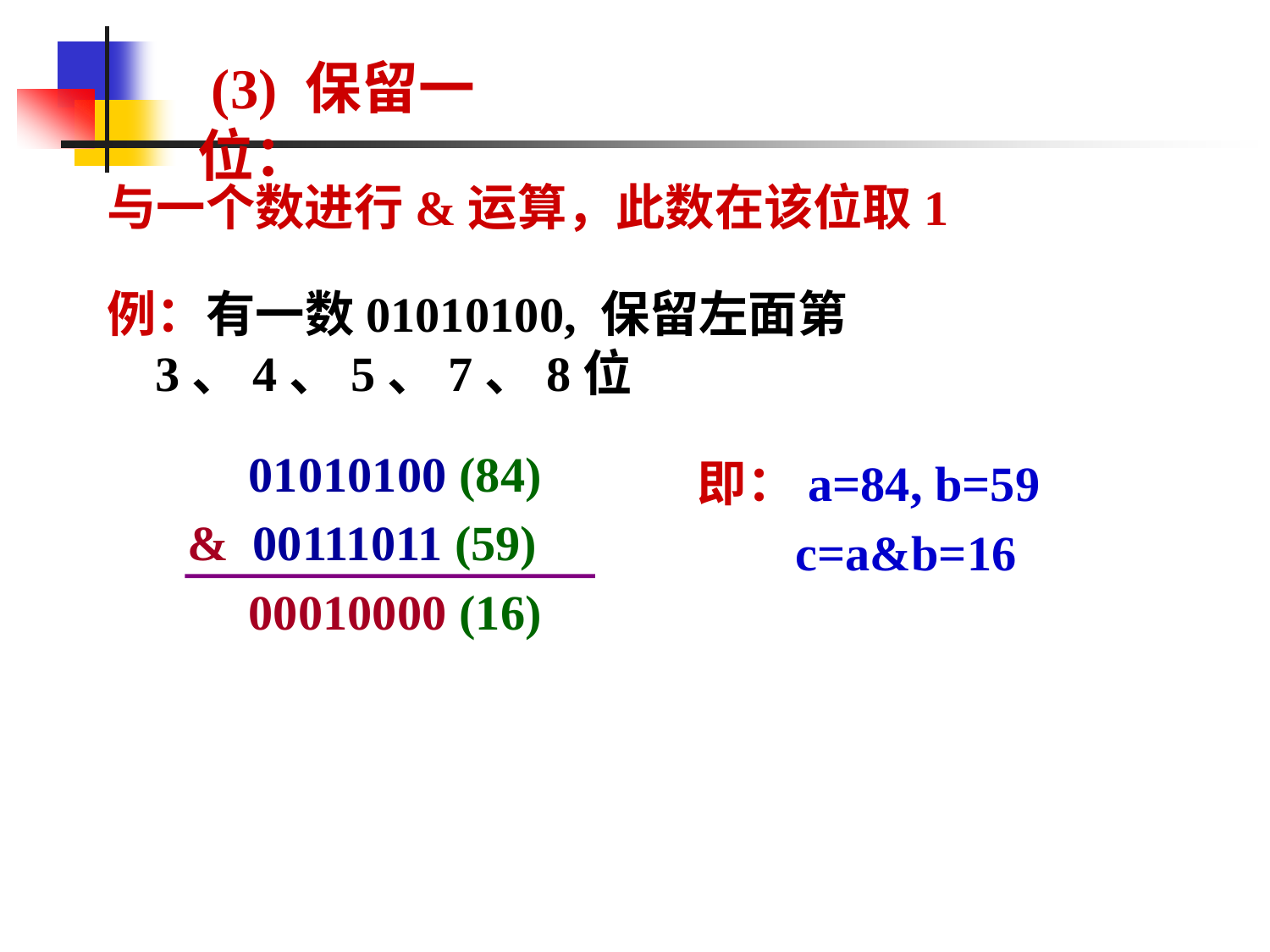

(3) 保留一位：
与一个数进行&运算，此数在该位取1
例：有一数01010100, 保留左面第3、4、5、7、8位
     01010100 (84)
&  00111011 (59)
     00010000 (16)

即：a=84, b=59
        c=a&b=16